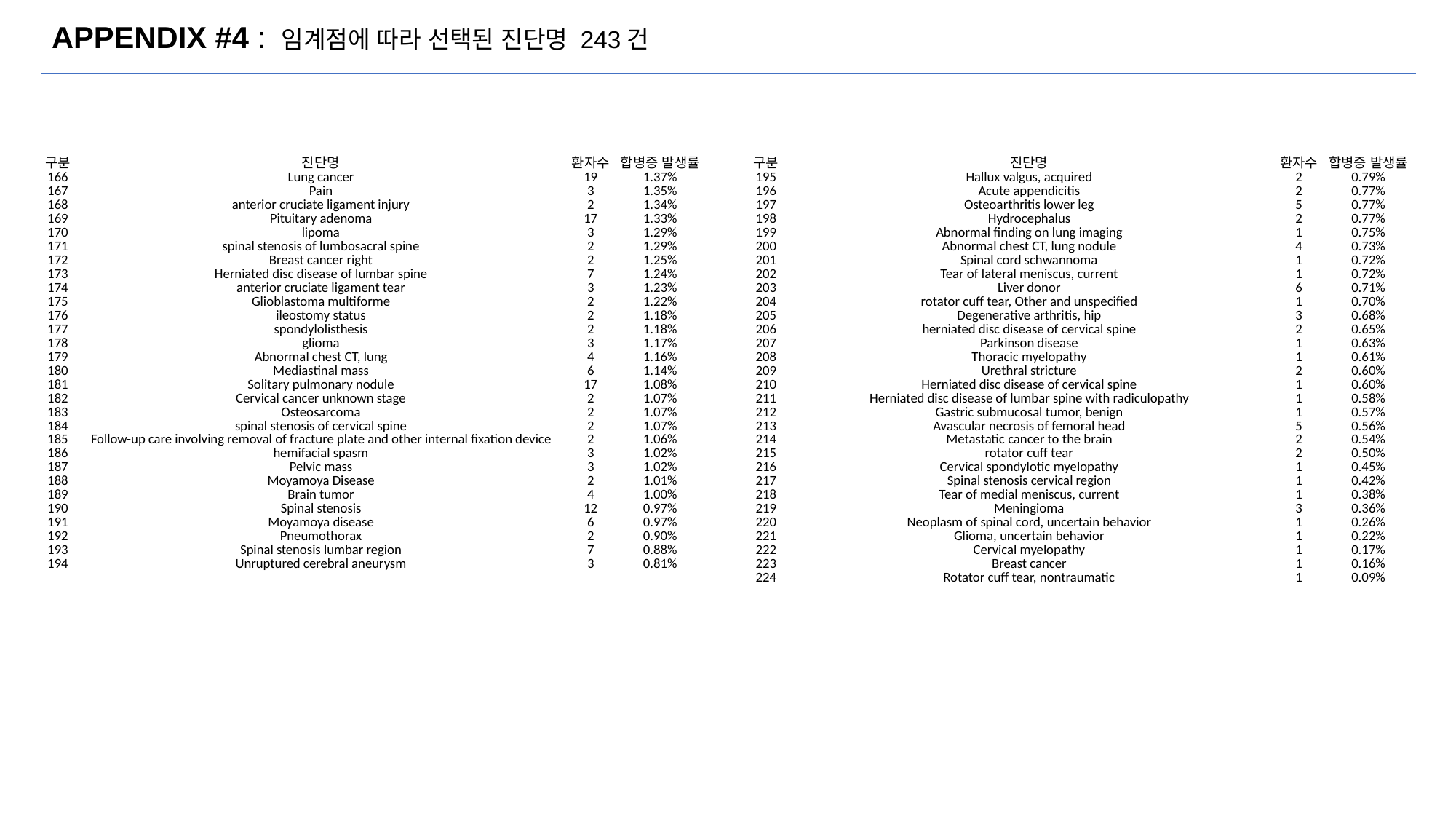

# APPENDIX #4 : 임계점에 따라 선택된 진단명 243건
| 구분 | 진단명 | 환자수 | 합병증 발생률 |
| --- | --- | --- | --- |
| 166 | Lung cancer | 19 | 1.37% |
| 167 | Pain | 3 | 1.35% |
| 168 | anterior cruciate ligament injury | 2 | 1.34% |
| 169 | Pituitary adenoma | 17 | 1.33% |
| 170 | lipoma | 3 | 1.29% |
| 171 | spinal stenosis of lumbosacral spine | 2 | 1.29% |
| 172 | Breast cancer right | 2 | 1.25% |
| 173 | Herniated disc disease of lumbar spine | 7 | 1.24% |
| 174 | anterior cruciate ligament tear | 3 | 1.23% |
| 175 | Glioblastoma multiforme | 2 | 1.22% |
| 176 | ileostomy status | 2 | 1.18% |
| 177 | spondylolisthesis | 2 | 1.18% |
| 178 | glioma | 3 | 1.17% |
| 179 | Abnormal chest CT, lung | 4 | 1.16% |
| 180 | Mediastinal mass | 6 | 1.14% |
| 181 | Solitary pulmonary nodule | 17 | 1.08% |
| 182 | Cervical cancer unknown stage | 2 | 1.07% |
| 183 | Osteosarcoma | 2 | 1.07% |
| 184 | spinal stenosis of cervical spine | 2 | 1.07% |
| 185 | Follow-up care involving removal of fracture plate and other internal fixation device | 2 | 1.06% |
| 186 | hemifacial spasm | 3 | 1.02% |
| 187 | Pelvic mass | 3 | 1.02% |
| 188 | Moyamoya Disease | 2 | 1.01% |
| 189 | Brain tumor | 4 | 1.00% |
| 190 | Spinal stenosis | 12 | 0.97% |
| 191 | Moyamoya disease | 6 | 0.97% |
| 192 | Pneumothorax | 2 | 0.90% |
| 193 | Spinal stenosis lumbar region | 7 | 0.88% |
| 194 | Unruptured cerebral aneurysm | 3 | 0.81% |
| 구분 | 진단명 | 환자수 | 합병증 발생률 |
| --- | --- | --- | --- |
| 195 | Hallux valgus, acquired | 2 | 0.79% |
| 196 | Acute appendicitis | 2 | 0.77% |
| 197 | Osteoarthritis lower leg | 5 | 0.77% |
| 198 | Hydrocephalus | 2 | 0.77% |
| 199 | Abnormal finding on lung imaging | 1 | 0.75% |
| 200 | Abnormal chest CT, lung nodule | 4 | 0.73% |
| 201 | Spinal cord schwannoma | 1 | 0.72% |
| 202 | Tear of lateral meniscus, current | 1 | 0.72% |
| 203 | Liver donor | 6 | 0.71% |
| 204 | rotator cuff tear, Other and unspecified | 1 | 0.70% |
| 205 | Degenerative arthritis, hip | 3 | 0.68% |
| 206 | herniated disc disease of cervical spine | 2 | 0.65% |
| 207 | Parkinson disease | 1 | 0.63% |
| 208 | Thoracic myelopathy | 1 | 0.61% |
| 209 | Urethral stricture | 2 | 0.60% |
| 210 | Herniated disc disease of cervical spine | 1 | 0.60% |
| 211 | Herniated disc disease of lumbar spine with radiculopathy | 1 | 0.58% |
| 212 | Gastric submucosal tumor, benign | 1 | 0.57% |
| 213 | Avascular necrosis of femoral head | 5 | 0.56% |
| 214 | Metastatic cancer to the brain | 2 | 0.54% |
| 215 | rotator cuff tear | 2 | 0.50% |
| 216 | Cervical spondylotic myelopathy | 1 | 0.45% |
| 217 | Spinal stenosis cervical region | 1 | 0.42% |
| 218 | Tear of medial meniscus, current | 1 | 0.38% |
| 219 | Meningioma | 3 | 0.36% |
| 220 | Neoplasm of spinal cord, uncertain behavior | 1 | 0.26% |
| 221 | Glioma, uncertain behavior | 1 | 0.22% |
| 222 | Cervical myelopathy | 1 | 0.17% |
| 223 | Breast cancer | 1 | 0.16% |
| 224 | Rotator cuff tear, nontraumatic | 1 | 0.09% |